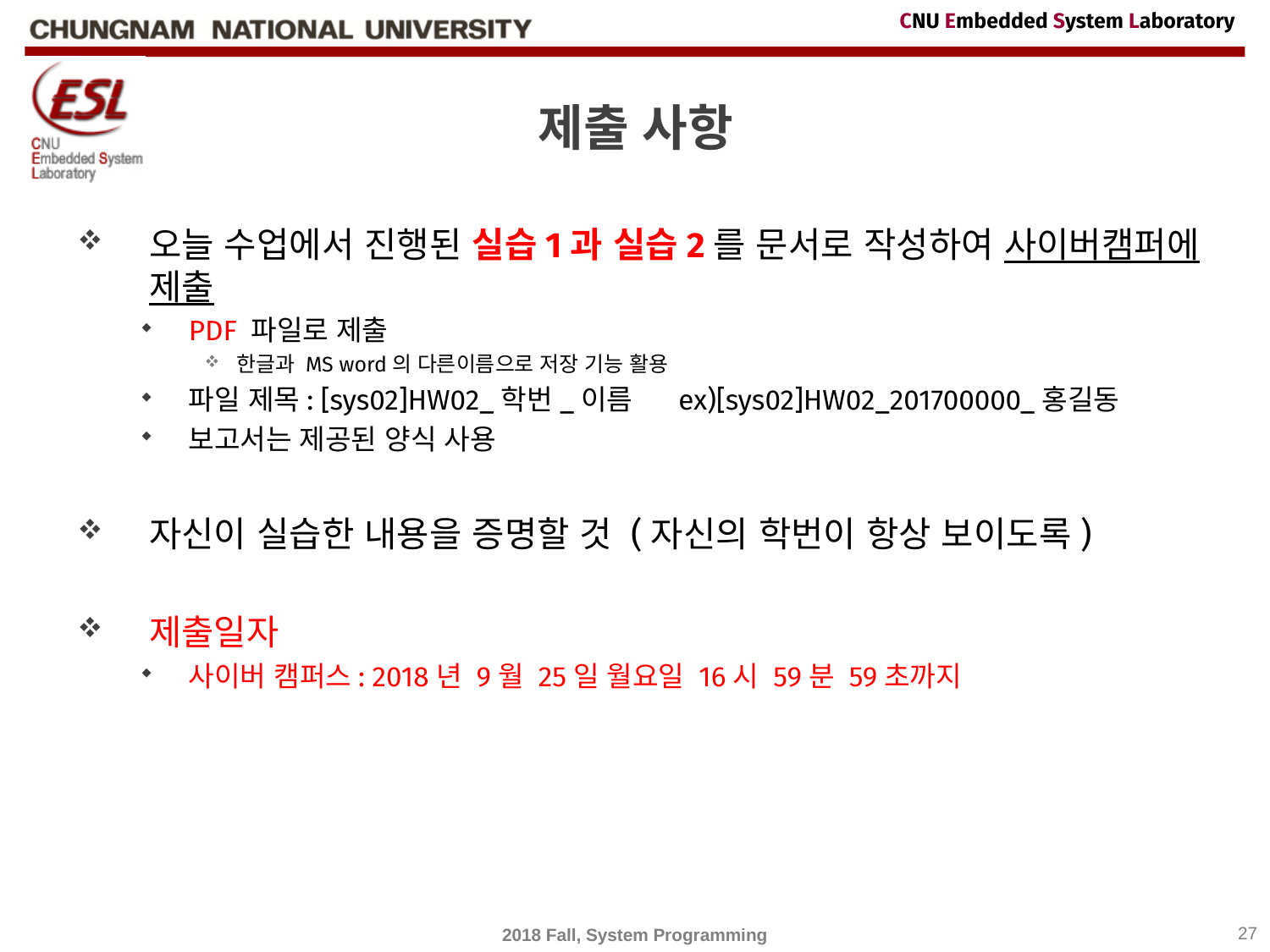

# 제출 사항
오늘 수업에서 진행된 실습1과 실습2를 문서로 작성하여 사이버캠퍼에 제출
PDF 파일로 제출
한글과 MS word의 다른이름으로 저장 기능 활용
파일 제목: [sys02]HW02_학번_이름     ex)[sys02]HW02_201700000_홍길동
보고서는 제공된 양식 사용

자신이 실습한 내용을 증명할 것 (자신의 학번이 항상 보이도록)

제출일자
사이버 캠퍼스: 2018년 9월 25일 월요일 16시 59분 59초까지
2018 Fall, System Programming
27